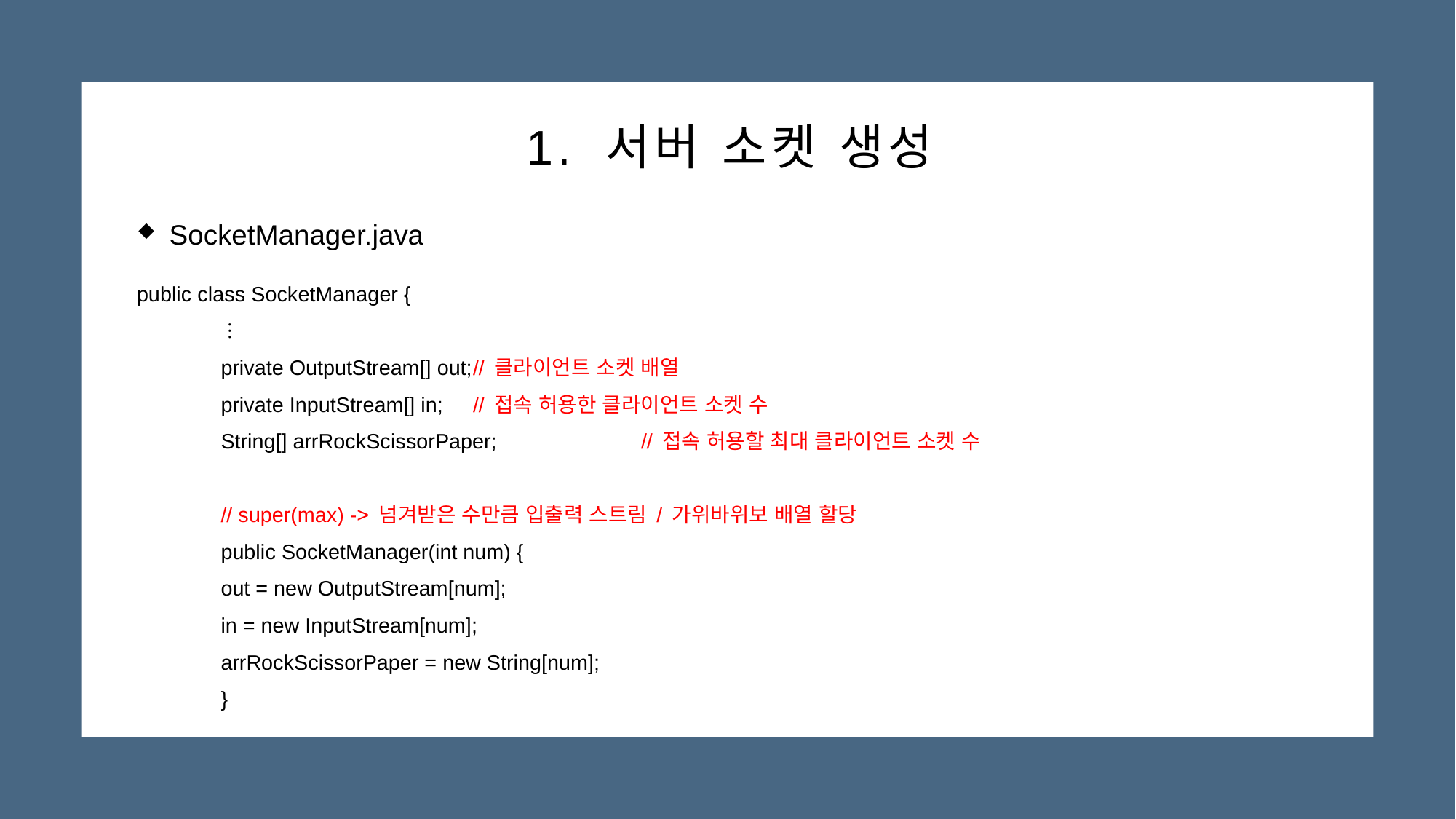

# 1. 서버 소켓 생성
 SocketManager.java

public class SocketManager {
			︙
	private OutputStream[] out;			// 클라이언트 소켓 배열
	private InputStream[] in;			// 접속 허용한 클라이언트 소켓 수
	String[] arrRockScissorPaper;			// 접속 허용할 최대 클라이언트 소켓 수

	// super(max) -> 넘겨받은 수만큼 입출력 스트림 / 가위바위보 배열 할당
	public SocketManager(int num) {
		out = new OutputStream[num];
		in = new InputStream[num];
		arrRockScissorPaper = new String[num];
	}